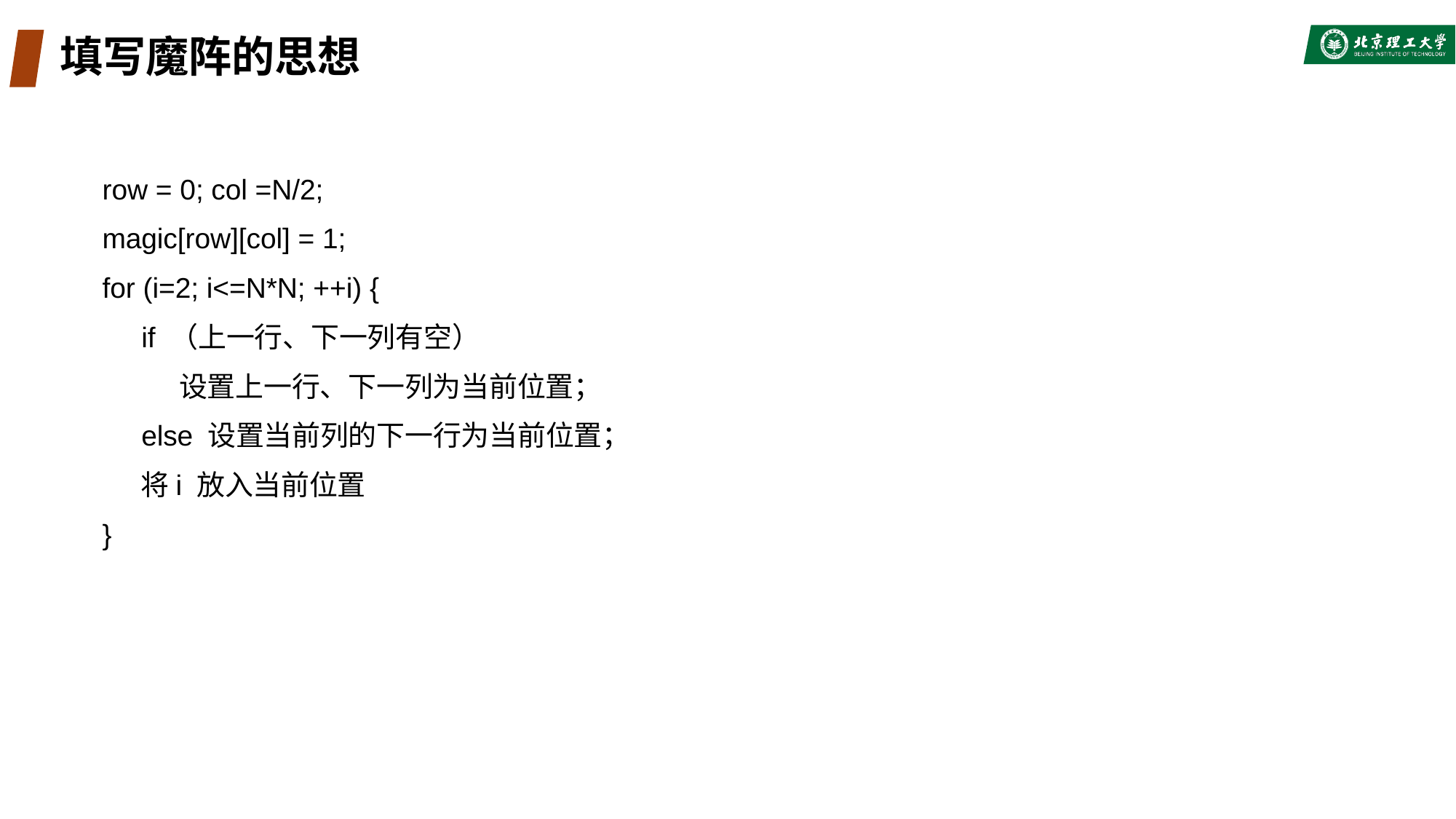

# 填写魔阵的思想
row = 0; col =N/2;
magic[row][col] = 1;
for (i=2; i<=N*N; ++i) {
     if （上一行、下一列有空）
           设置上一行、下一列为当前位置；
     else 设置当前列的下一行为当前位置；
     将i 放入当前位置
}